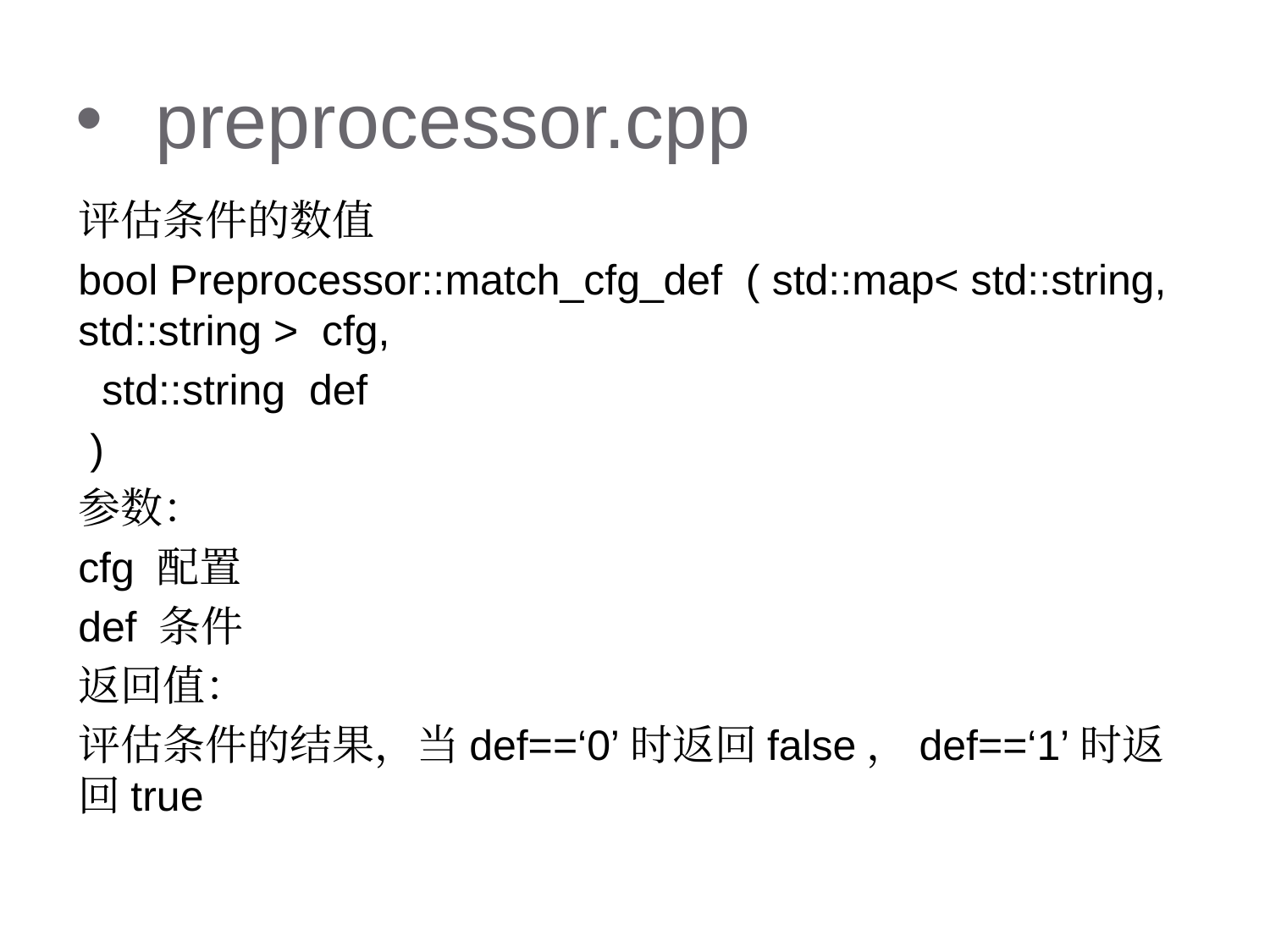

# preprocessor.cpp
评估条件的数值
bool Preprocessor::match_cfg_def  ( std::map< std::string, std::string >  cfg,
  std::string  def
 )
参数：
cfg 配置
def 条件
返回值：
评估条件的结果，当def==‘0’时返回false，def==‘1’时返回true